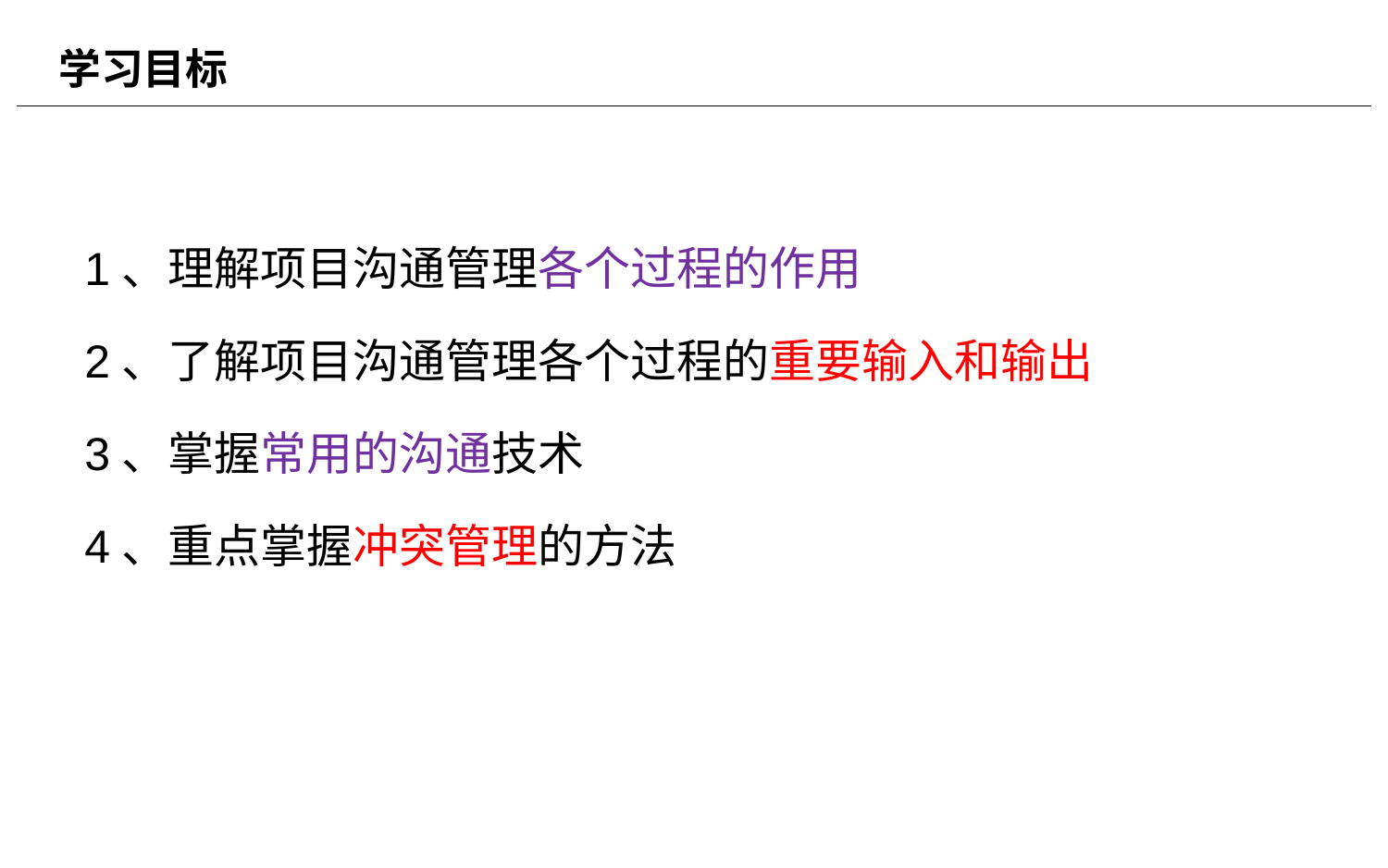

# 学习目标
1、理解项目沟通管理各个过程的作用
2、了解项目沟通管理各个过程的重要输入和输出
3、掌握常用的沟通技术
4、重点掌握冲突管理的方法